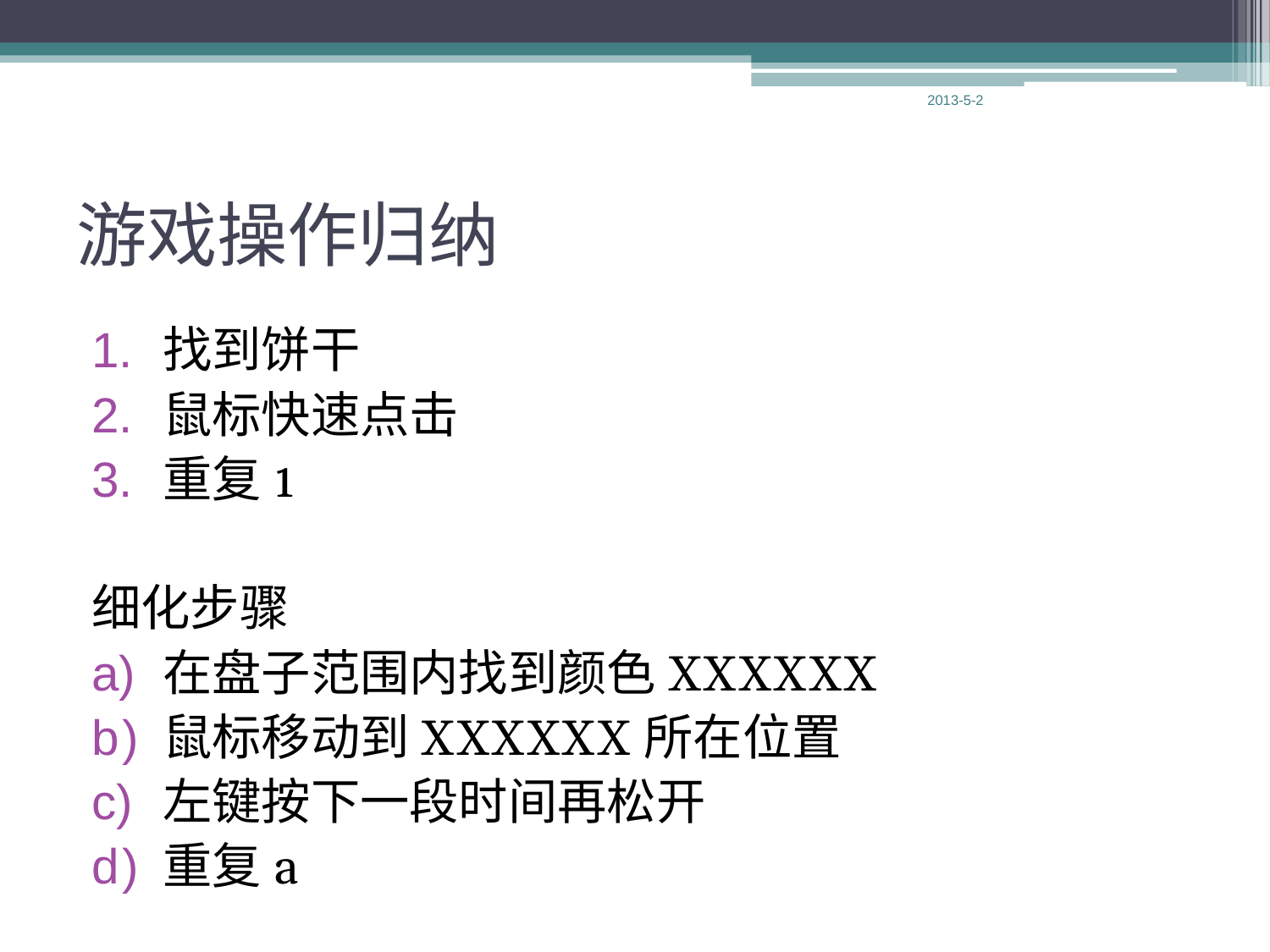

2013-5-2
# 游戏操作归纳
找到饼干
鼠标快速点击
重复1

细化步骤
在盘子范围内找到颜色XXXXXX
鼠标移动到XXXXXX所在位置
左键按下一段时间再松开
重复a